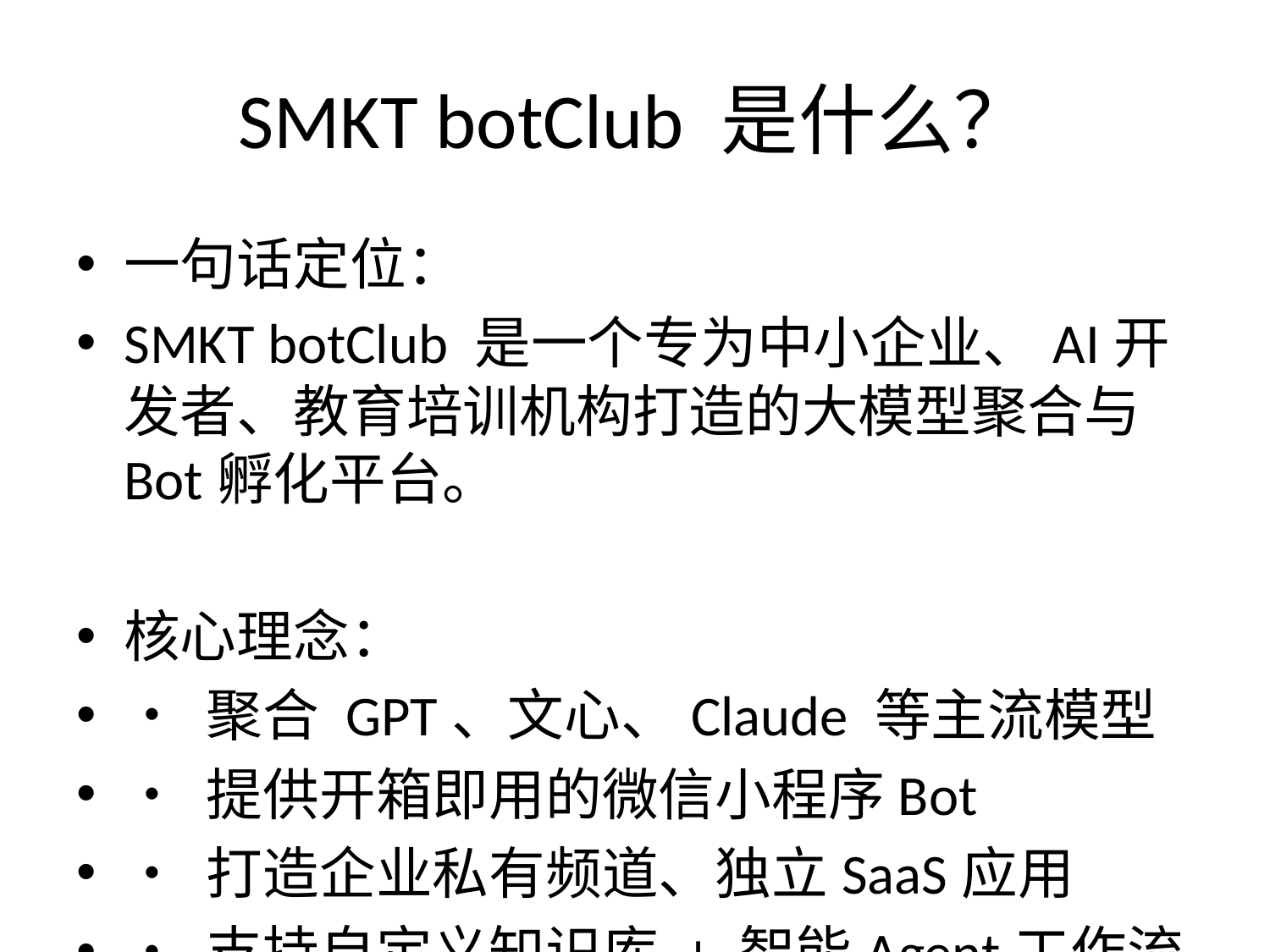

# SMKT botClub 是什么？
一句话定位：
SMKT botClub 是一个专为中小企业、AI开发者、教育培训机构打造的大模型聚合与Bot孵化平台。

核心理念：
• 聚合 GPT、文心、Claude 等主流模型
• 提供开箱即用的微信小程序Bot
• 打造企业私有频道、独立SaaS应用
• 支持自定义知识库 + 智能Agent工作流

使命愿景：
让每个人都拥有自己的AI助理，
让每个企业都能低门槛拥有AI生产力。